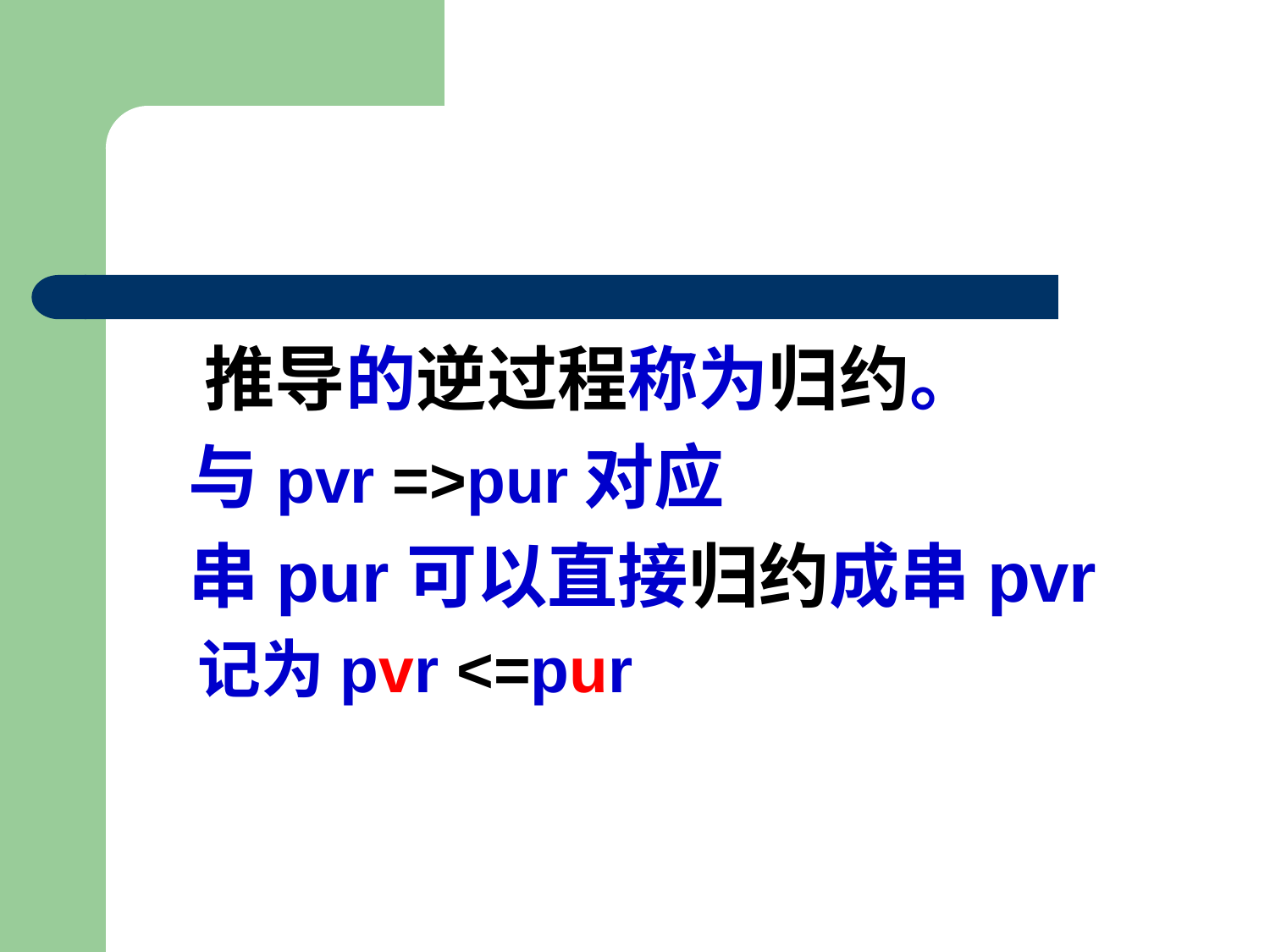

#
   推导的逆过程称为归约。
  与pvr =>pur对应
  串pur可以直接归约成串pvr
   记为pvr <=pur